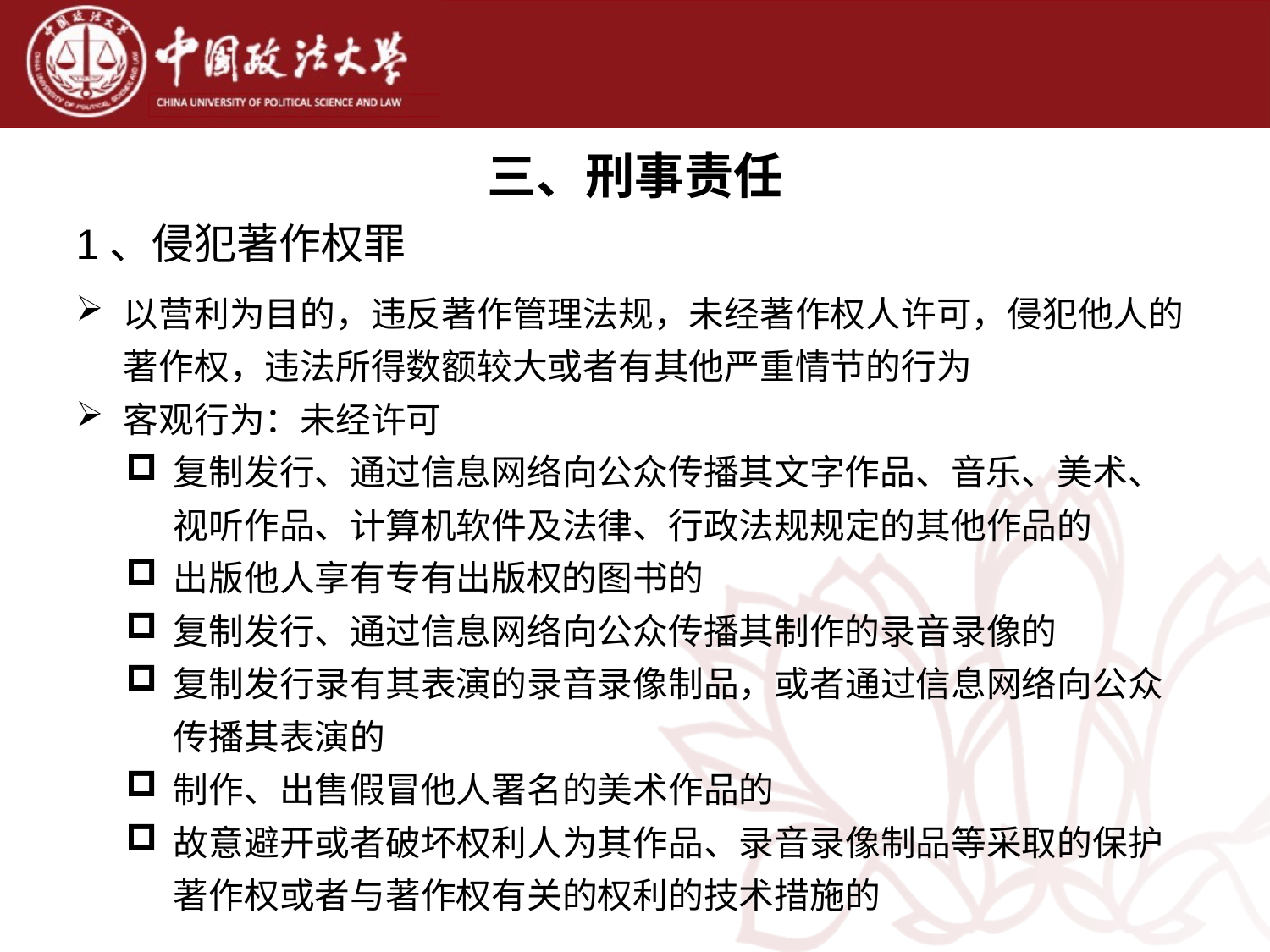

三、刑事责任
1、侵犯著作权罪
以营利为目的，违反著作管理法规，未经著作权人许可，侵犯他人的著作权，违法所得数额较大或者有其他严重情节的行为
客观行为：未经许可
复制发行、通过信息网络向公众传播其文字作品、音乐、美术、视听作品、计算机软件及法律、行政法规规定的其他作品的
出版他人享有专有出版权的图书的
复制发行、通过信息网络向公众传播其制作的录音录像的
复制发行录有其表演的录音录像制品，或者通过信息网络向公众传播其表演的
制作、出售假冒他人署名的美术作品的
故意避开或者破坏权利人为其作品、录音录像制品等采取的保护著作权或者与著作权有关的权利的技术措施的